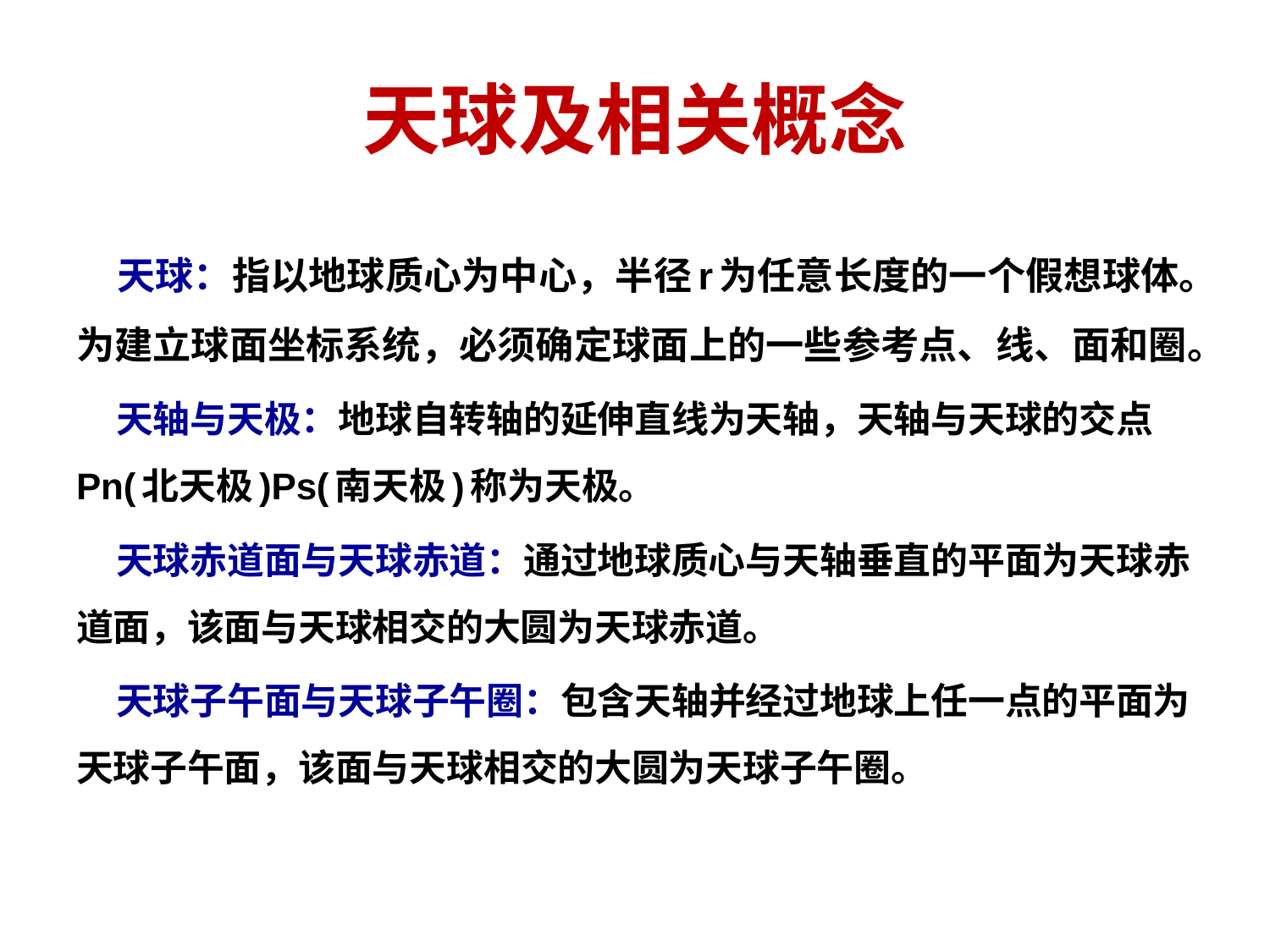

# 天球及相关概念
    天球：指以地球质心为中心，半径r为任意长度的一个假想球体。为建立球面坐标系统，必须确定球面上的一些参考点、线、面和圈。
    天轴与天极：地球自转轴的延伸直线为天轴，天轴与天球的交点Pn(北天极)Ps(南天极)称为天极。
    天球赤道面与天球赤道：通过地球质心与天轴垂直的平面为天球赤道面，该面与天球相交的大圆为天球赤道。
    天球子午面与天球子午圈：包含天轴并经过地球上任一点的平面为天球子午面，该面与天球相交的大圆为天球子午圈。